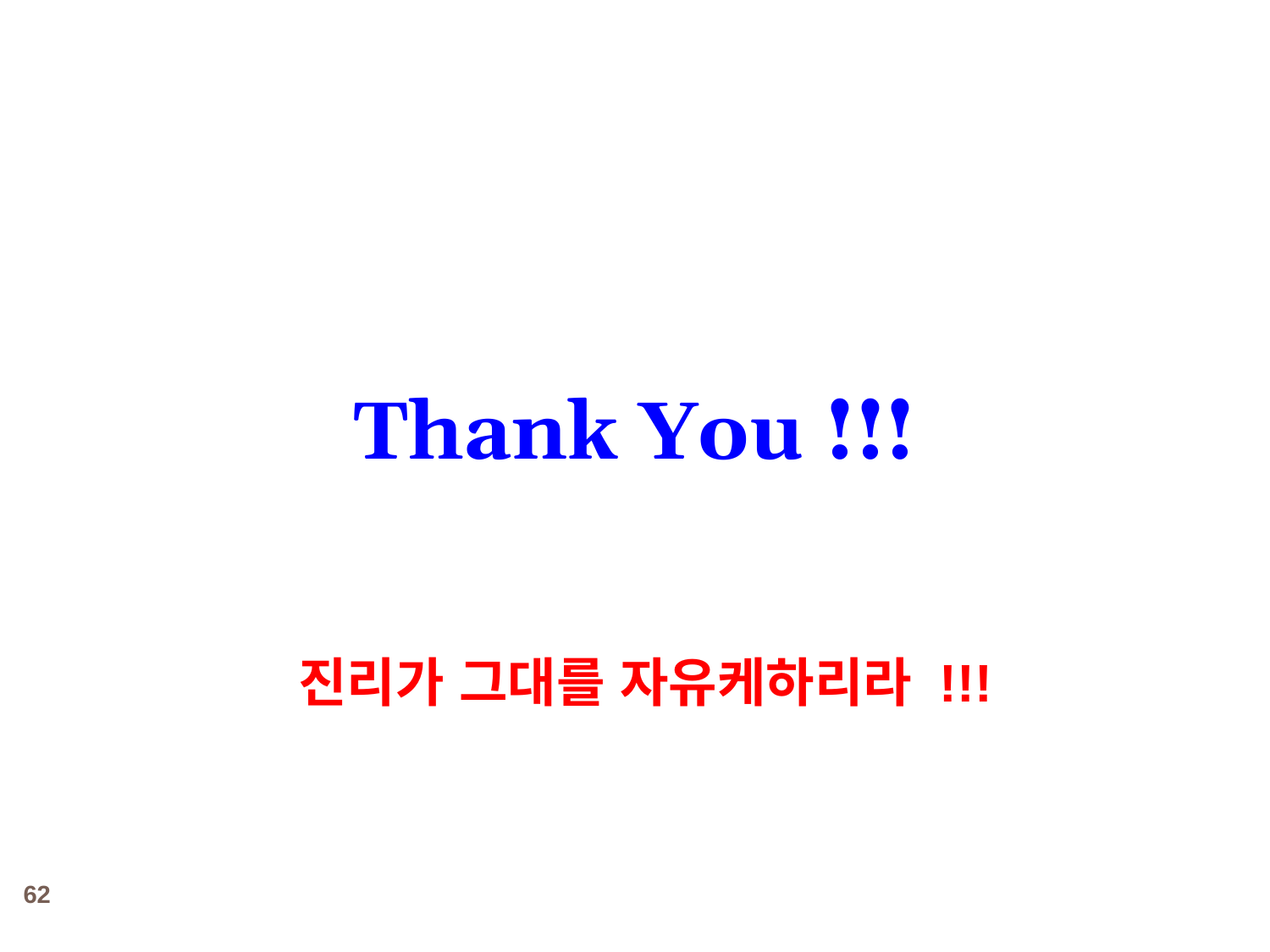

Thank You !!!
진리가 그대를 자유케하리라 !!!
62